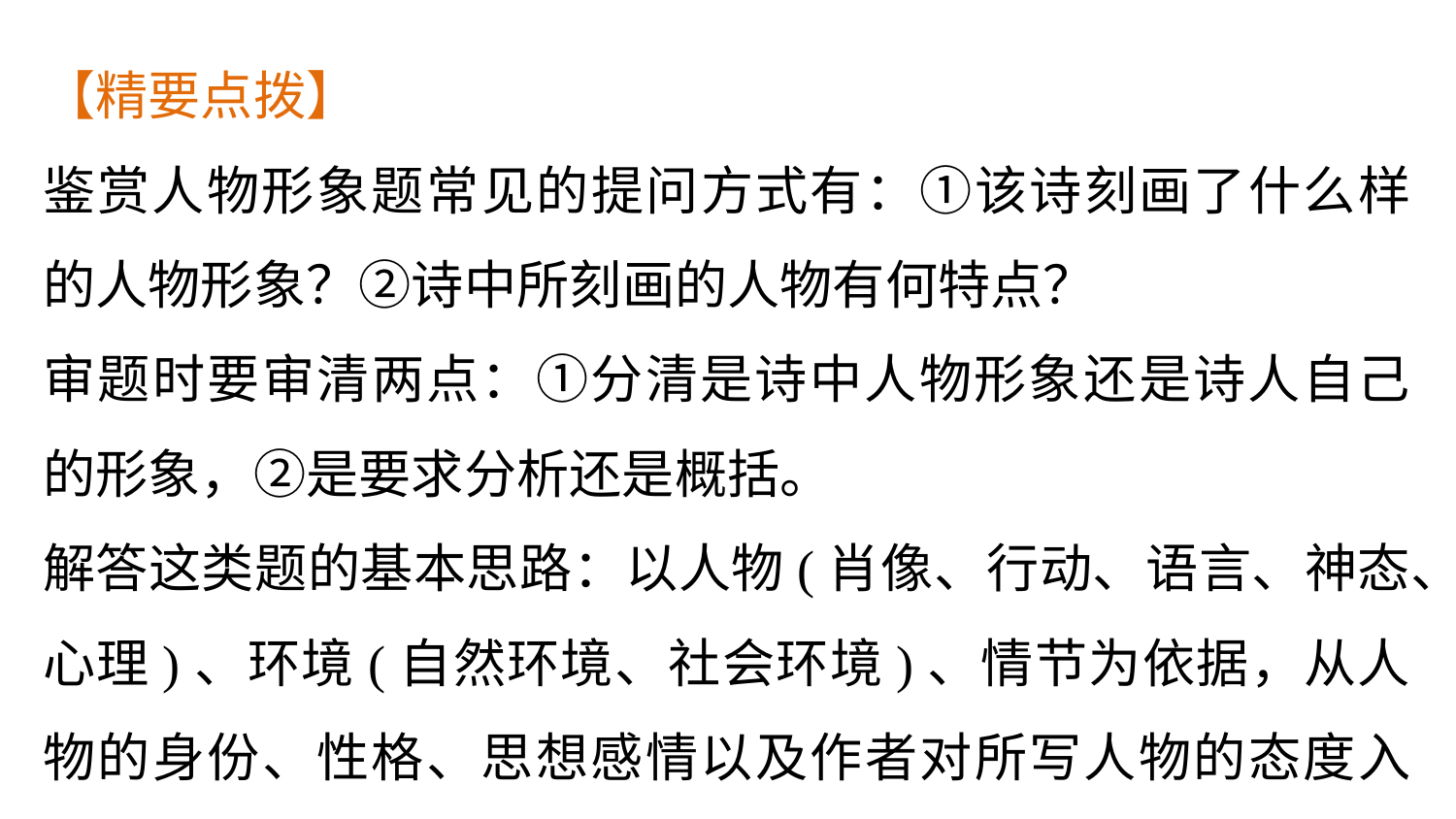

【精要点拨】
鉴赏人物形象题常见的提问方式有：①该诗刻画了什么样的人物形象？②诗中所刻画的人物有何特点？
审题时要审清两点：①分清是诗中人物形象还是诗人自己的形象，②是要求分析还是概括。
解答这类题的基本思路：以人物(肖像、行动、语言、神态、心理)、环境(自然环境、社会环境)、情节为依据，从人物的身份、性格、思想感情以及作者对所写人物的态度入手。